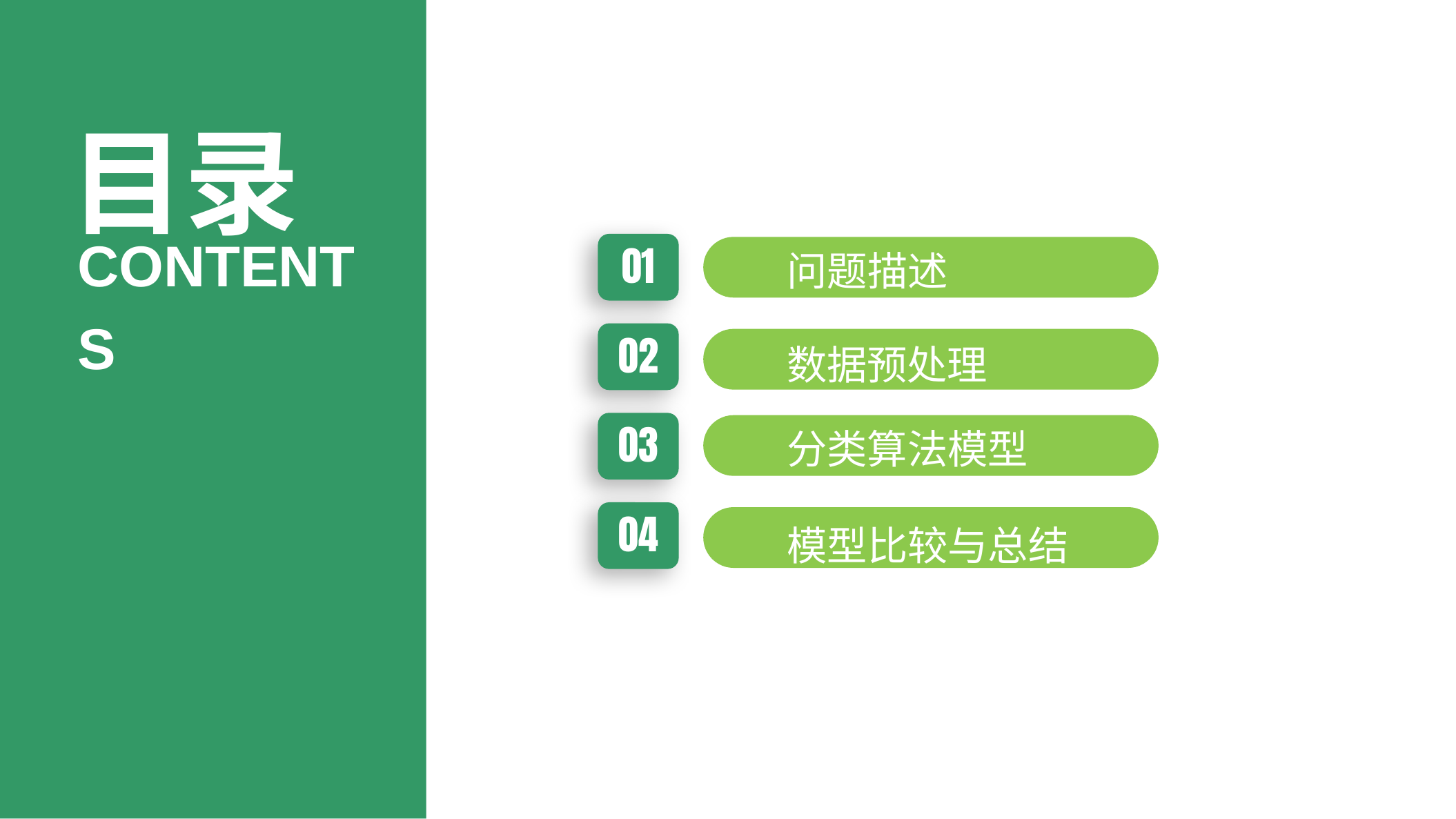

目录
contents
问题描述
01

02
数据预处理

分类算法模型
03

04
模型比较与总结

相关标题文字